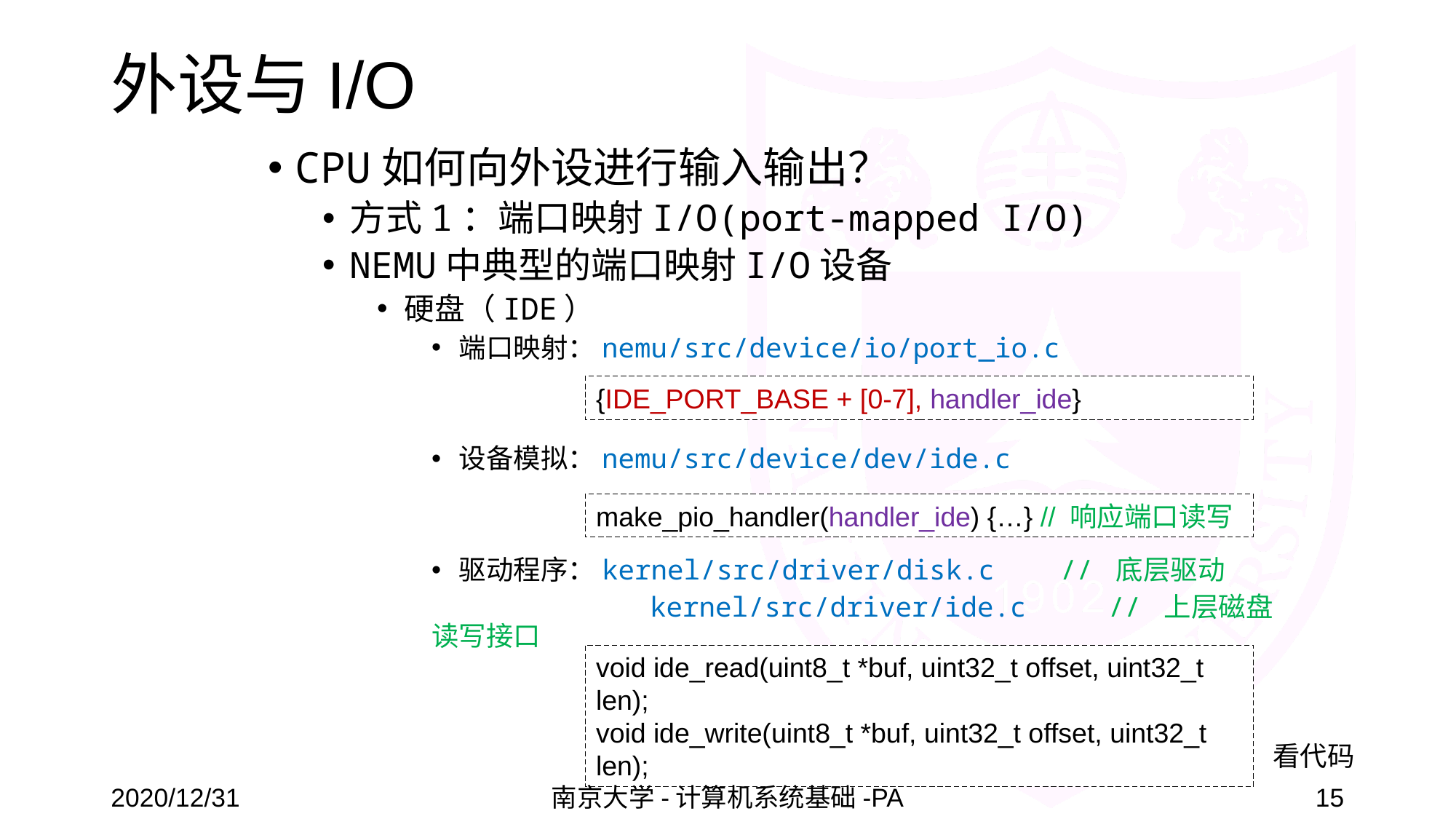

# 外设与I/O
CPU如何向外设进行输入输出？
方式1：端口映射I/O(port-mapped I/O)
NEMU中典型的端口映射I/O设备
硬盘（IDE）
端口映射：nemu/src/device/io/port_io.c

设备模拟：nemu/src/device/dev/ide.c

驱动程序：kernel/src/driver/disk.c    // 底层驱动
		kernel/src/driver/ide.c     // 上层磁盘读写接口

{IDE_PORT_BASE + [0-7], handler_ide}
make_pio_handler(handler_ide) {…} // 响应端口读写
void ide_read(uint8_t *buf, uint32_t offset, uint32_t len);
void ide_write(uint8_t *buf, uint32_t offset, uint32_t len);
看代码
2020/12/31
南京大学-计算机系统基础-PA
15